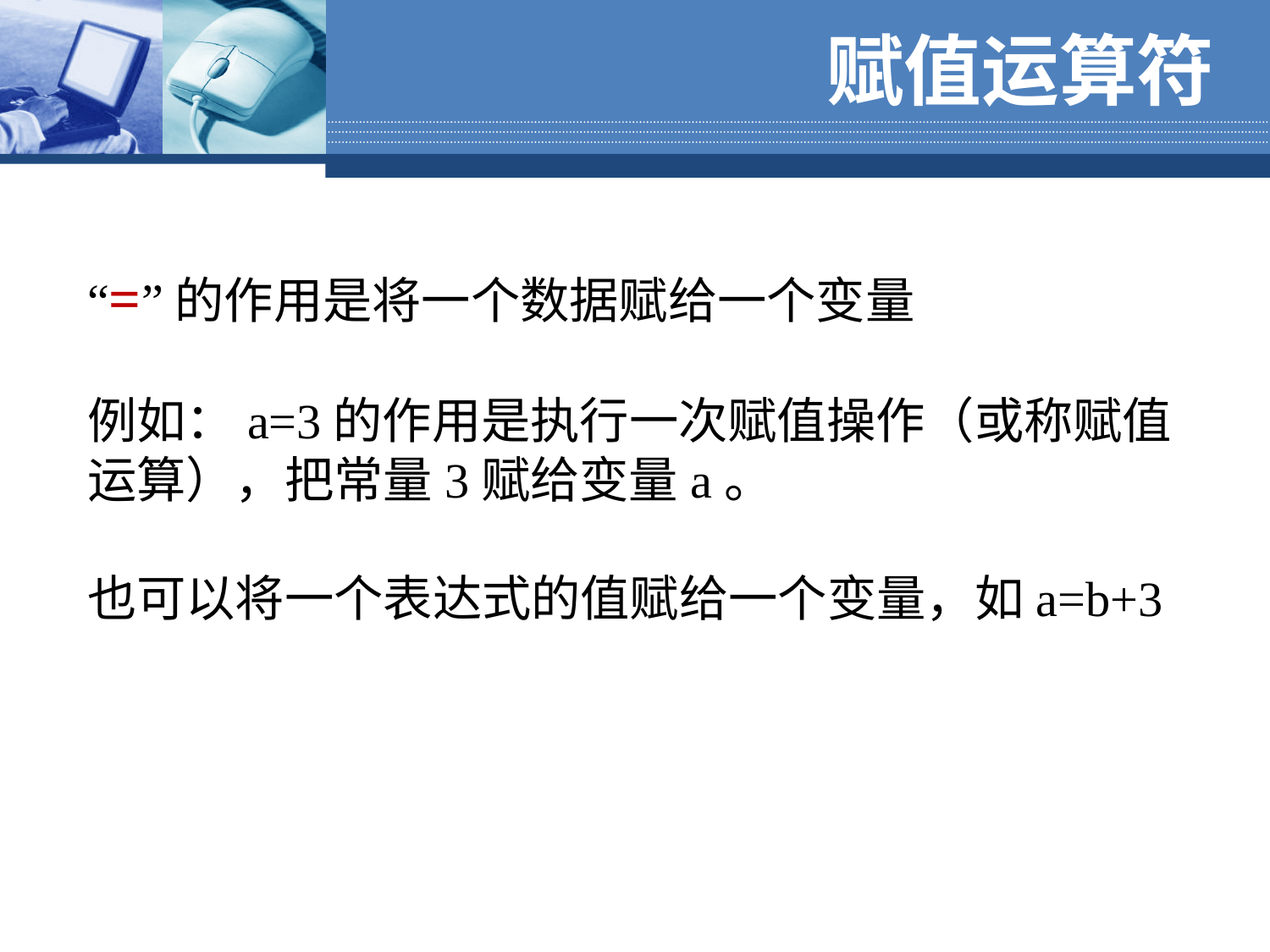

# 赋值运算符
“=”的作用是将一个数据赋给一个变量

例如：a=3的作用是执行一次赋值操作（或称赋值运算），把常量3赋给变量a。

也可以将一个表达式的值赋给一个变量，如a=b+3